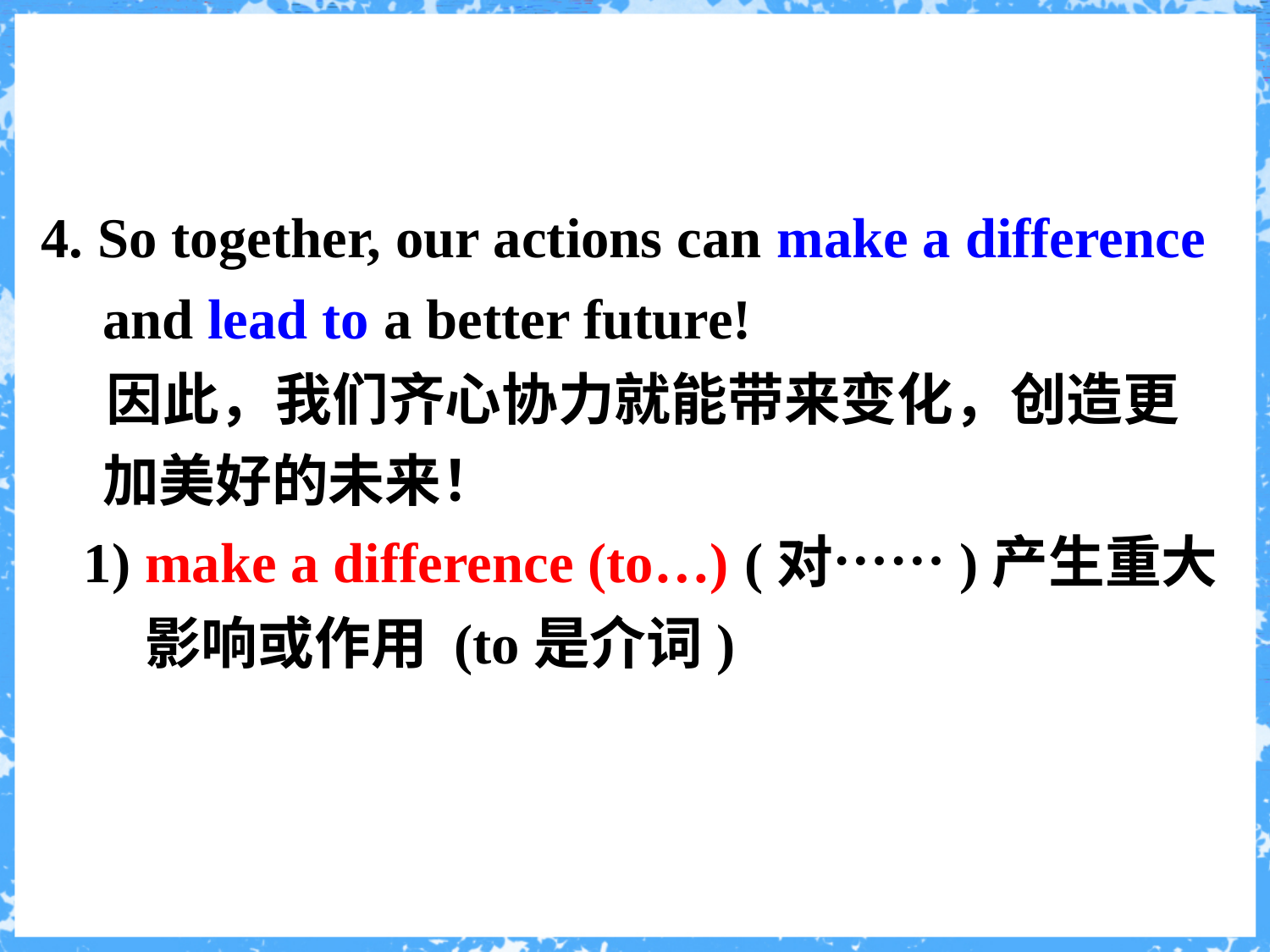

4. So together, our actions can make a difference and lead to a better future!
    因此，我们齐心协力就能带来变化，创造更加美好的未来！
   1) make a difference (to…) (对……)产生重大
       影响或作用 (to是介词)